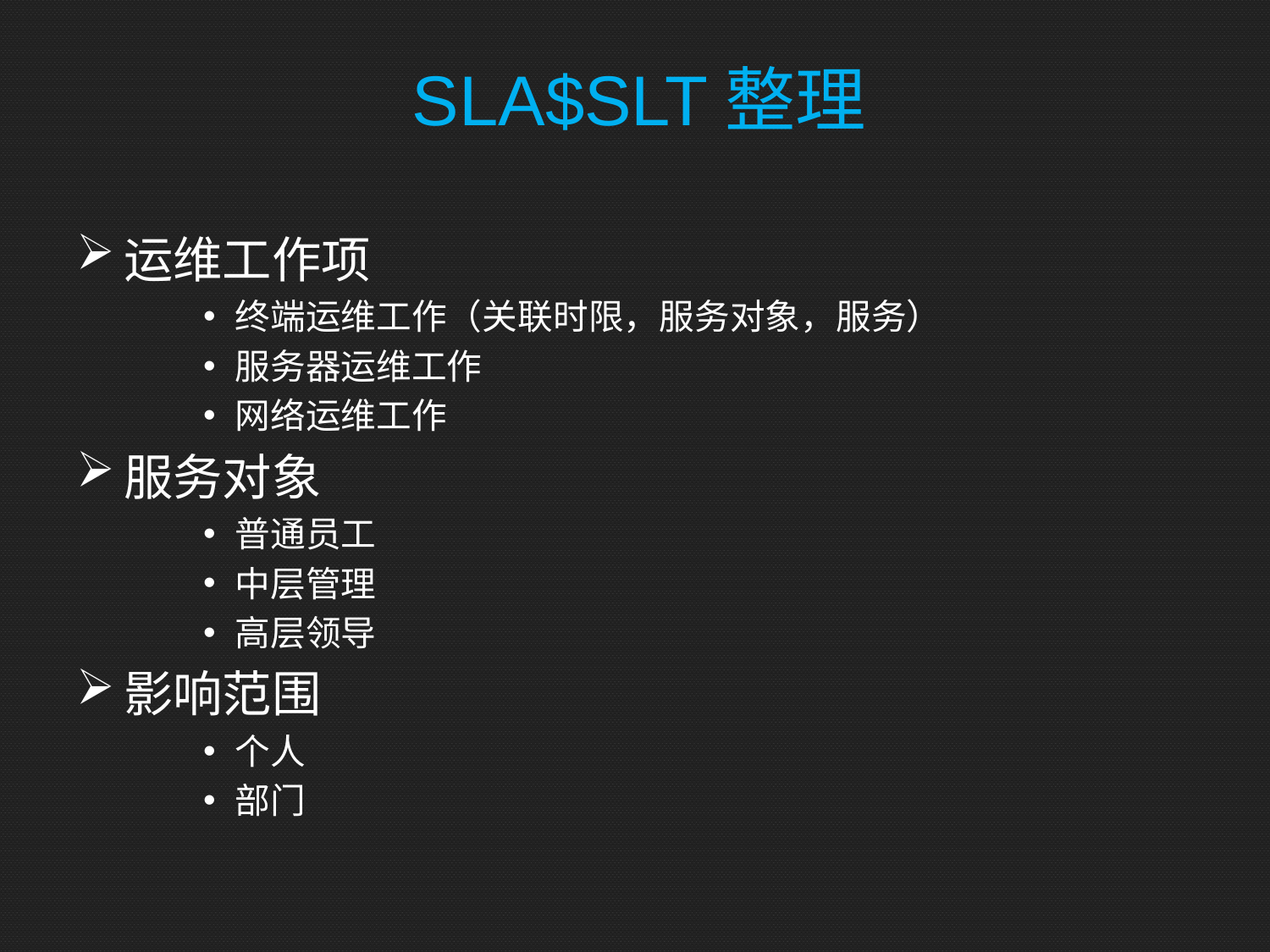

# SLA$SLT整理
运维工作项
终端运维工作（关联时限，服务对象，服务）
服务器运维工作
网络运维工作
服务对象
普通员工
中层管理
高层领导
影响范围
个人
部门